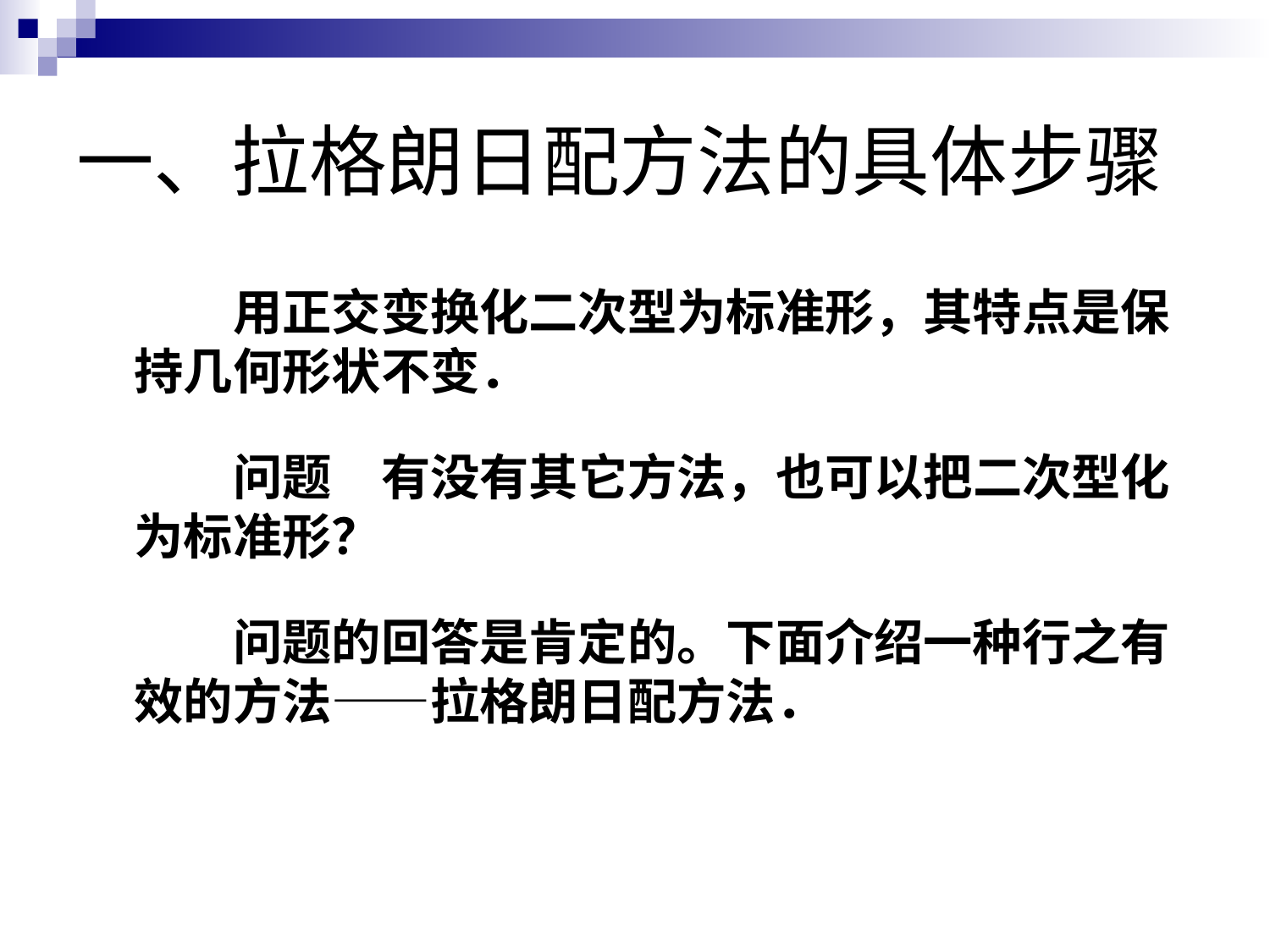

# 一、拉格朗日配方法的具体步骤
　　用正交变换化二次型为标准形，其特点是保
持几何形状不变．
　　问题　有没有其它方法，也可以把二次型化
为标准形？
　　问题的回答是肯定的。下面介绍一种行之有
效的方法——拉格朗日配方法．